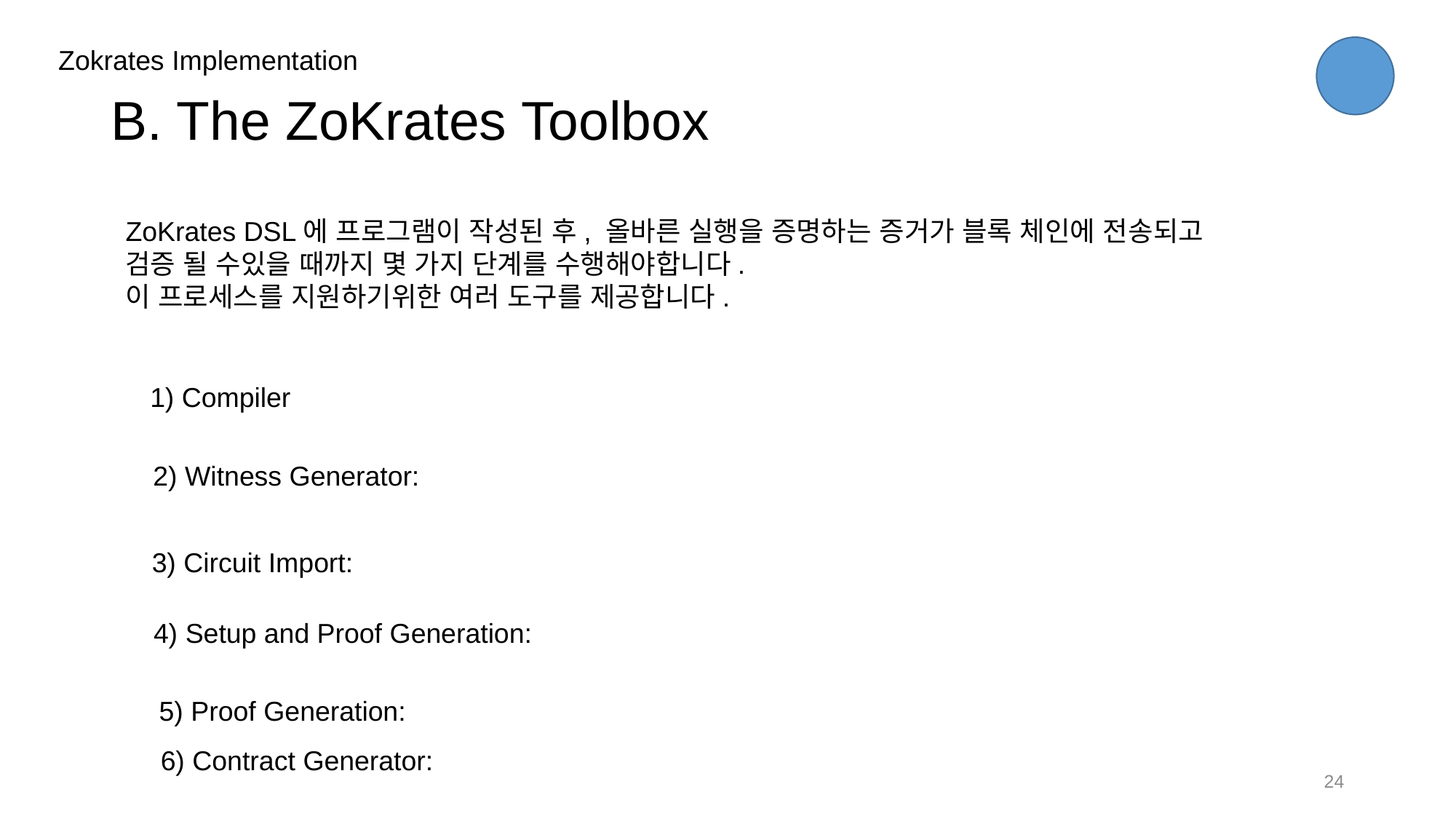

Zokrates Implementation

# B. The ZoKrates Toolbox
ZoKrates DSL에 프로그램이 작성된 후, 올바른 실행을 증명하는 증거가 블록 체인에 전송되고 검증 될 수있을 때까지 몇 가지 단계를 수행해야합니다.
이 프로세스를 지원하기위한 여러 도구를 제공합니다.
1) Compiler
2) Witness Generator:
3) Circuit Import:
4) Setup and Proof Generation:
5) Proof Generation:
6) Contract Generator:
24